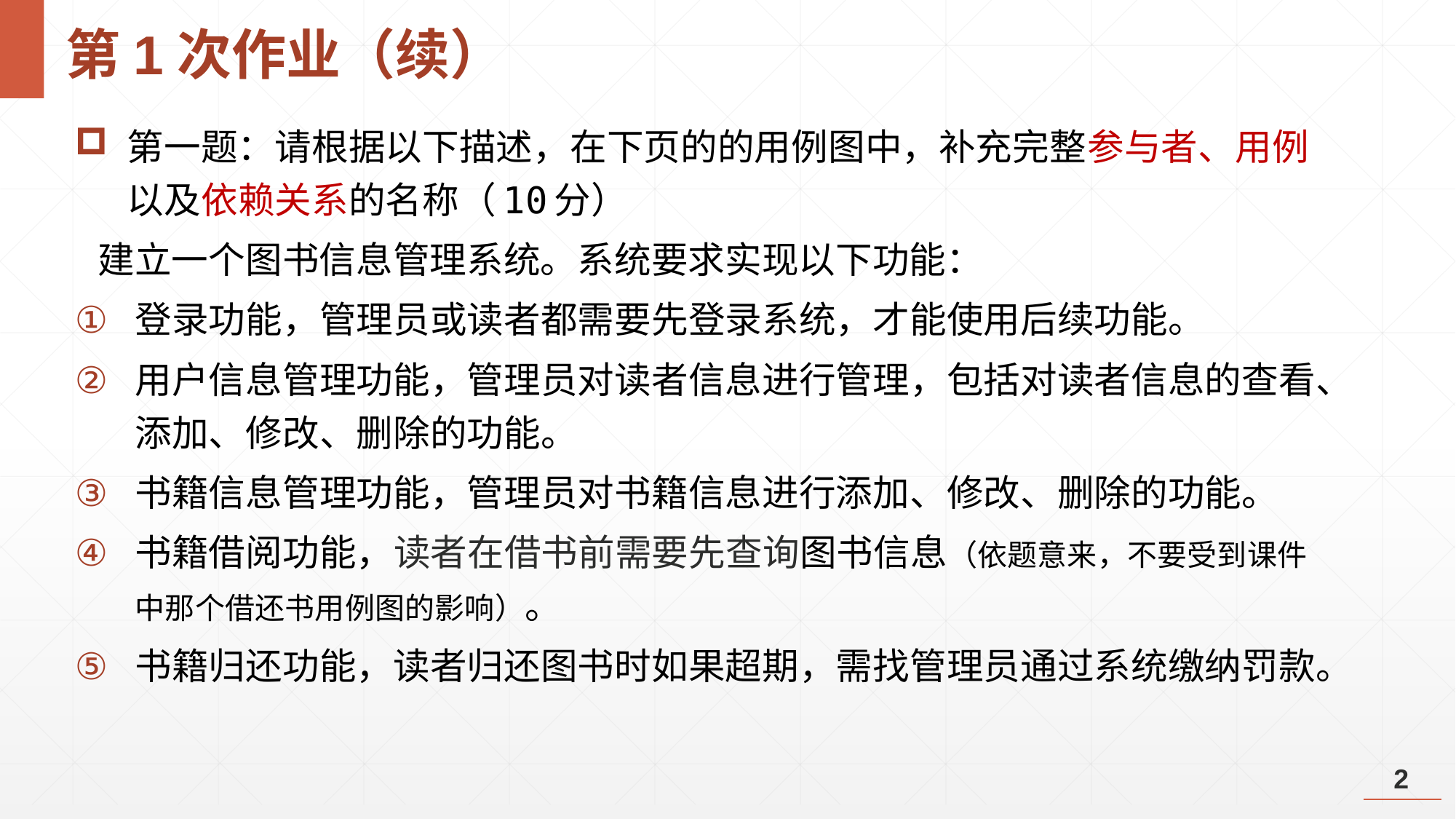

# 第1次作业（续）
第一题：请根据以下描述，在下页的的用例图中，补充完整参与者、用例以及依赖关系的名称（10分）
  建立一个图书信息管理系统。系统要求实现以下功能：
登录功能，管理员或读者都需要先登录系统，才能使用后续功能。
用户信息管理功能，管理员对读者信息进行管理，包括对读者信息的查看、添加、修改、删除的功能。
书籍信息管理功能，管理员对书籍信息进行添加、修改、删除的功能。
书籍借阅功能，读者在借书前需要先查询图书信息（依题意来，不要受到课件中那个借还书用例图的影响）。
书籍归还功能，读者归还图书时如果超期，需找管理员通过系统缴纳罚款。

2